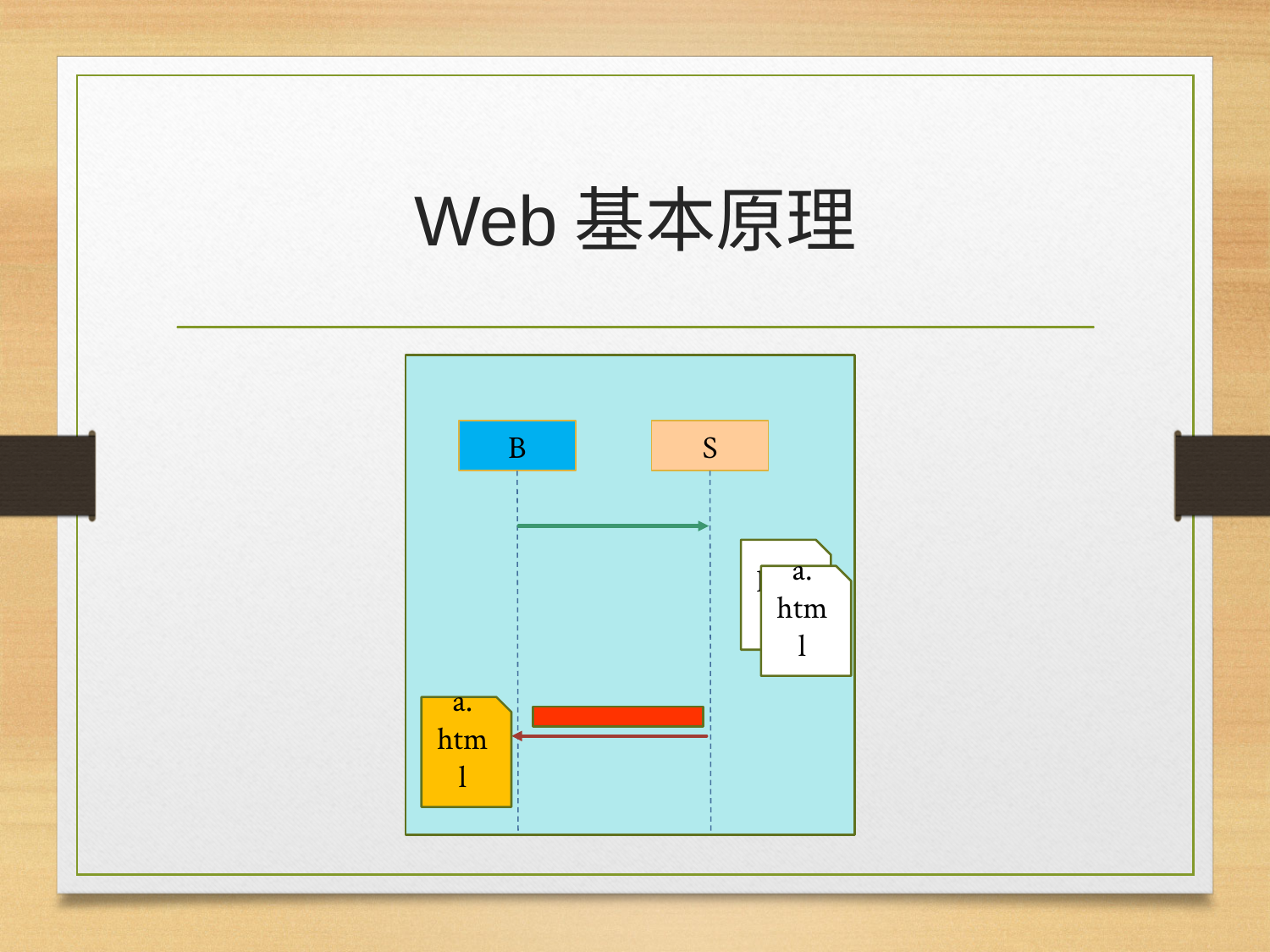

# Web基本原理

B
S

html

a.
html

a.
html